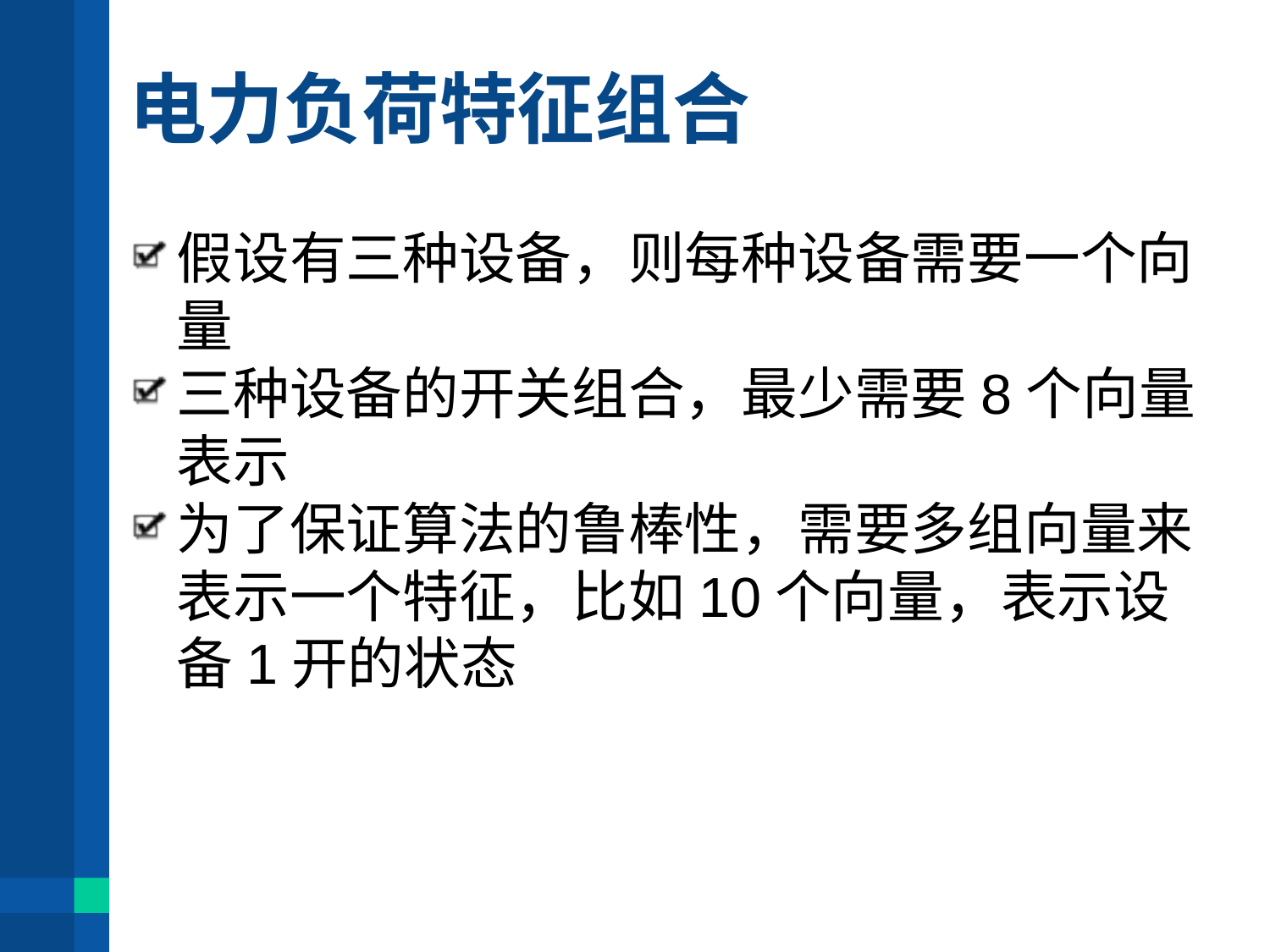

# 电力负荷特征组合
假设有三种设备，则每种设备需要一个向量
三种设备的开关组合，最少需要8个向量表示
为了保证算法的鲁棒性，需要多组向量来表示一个特征，比如10个向量，表示设备1开的状态